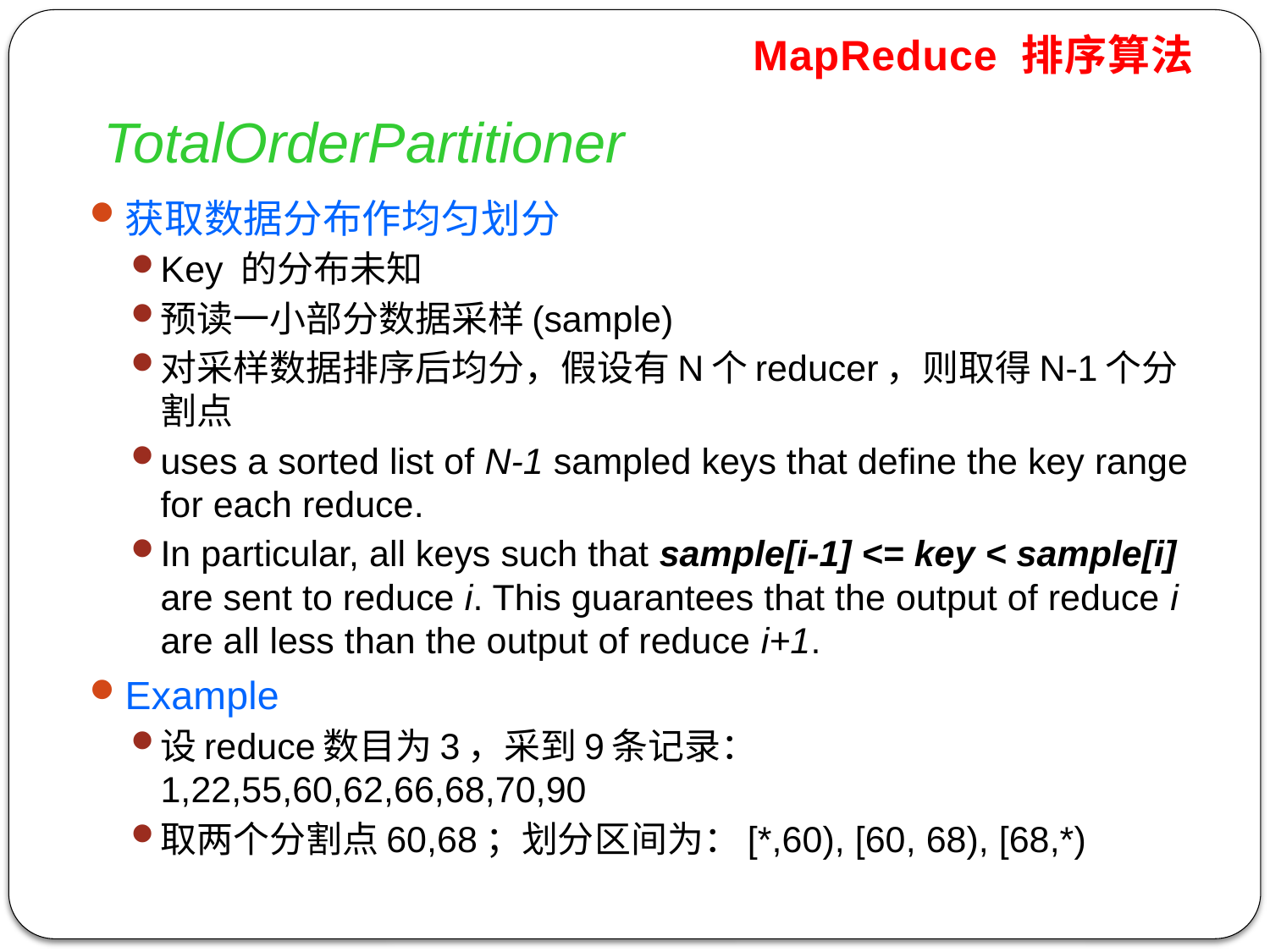

MapReduce 排序算法
# TotalOrderPartitioner
获取数据分布作均匀划分
Key 的分布未知
预读一小部分数据采样(sample)
对采样数据排序后均分，假设有N个reducer，则取得N-1个分割点
uses a sorted list of N-1 sampled keys that define the key range for each reduce.
In particular, all keys such that sample[i-1] <= key < sample[i] are sent to reduce i. This guarantees that the output of reduce i are all less than the output of reduce i+1.
Example
设reduce数目为3，采到9条记录：1,22,55,60,62,66,68,70,90
取两个分割点60,68；划分区间为：[*,60), [60, 68), [68,*)